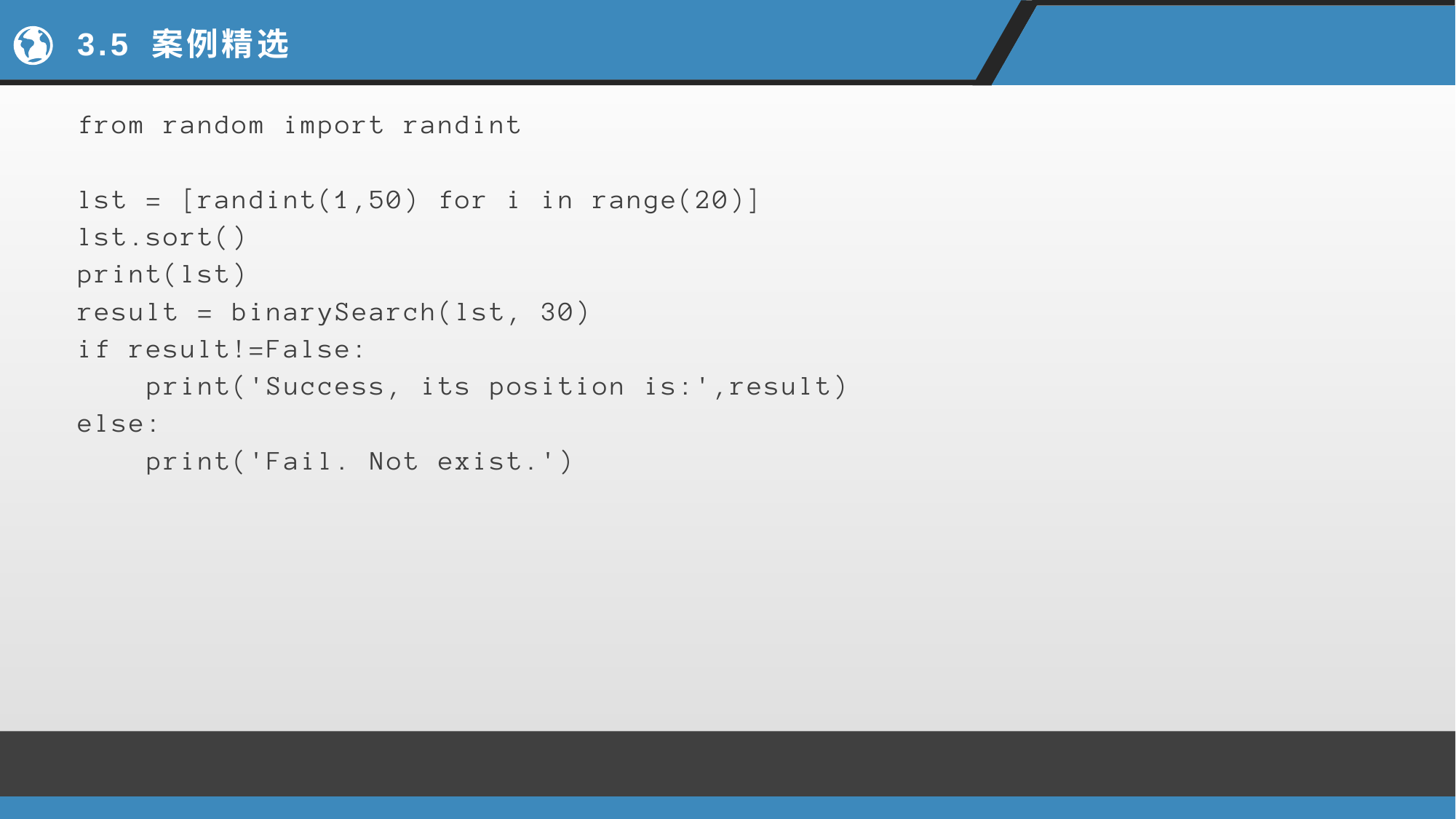

# 3.5 案例精选

from random import randint

lst = [randint(1,50) for i in range(20)]
lst.sort()
print(lst)
result = binarySearch(lst, 30)
if result!=False:
    print('Success, its position is:',result)
else:
    print('Fail. Not exist.')